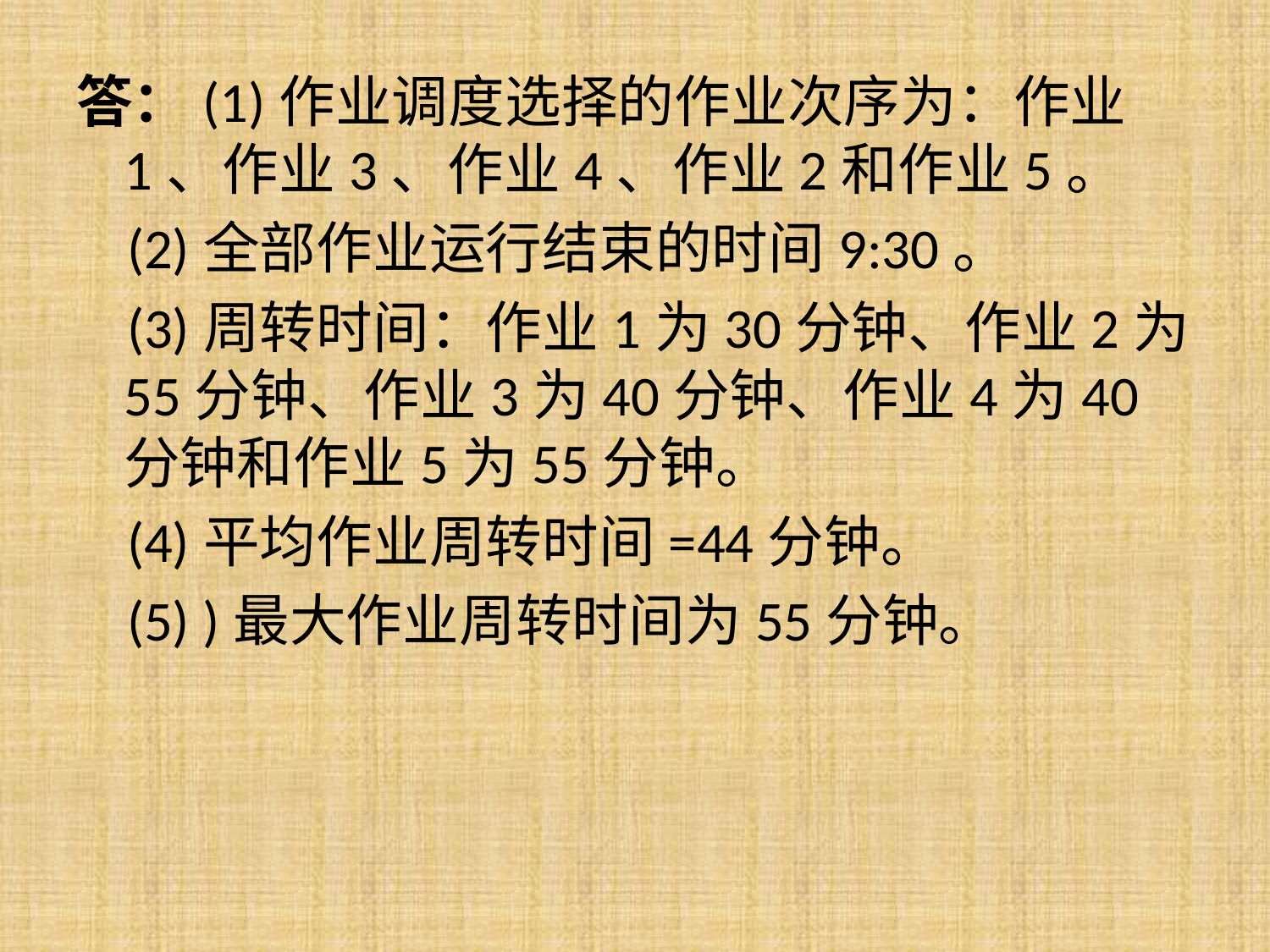

答：(1)作业调度选择的作业次序为：作业1、作业3、作业4、作业2和作业5。
    (2)全部作业运行结束的时间9:30。
    (3)周转时间：作业1为30分钟、作业2为55分钟、作业3为40分钟、作业4为40分钟和作业5为55分钟。
    (4)平均作业周转时间=44分钟。
    (5) )最大作业周转时间为55分钟。